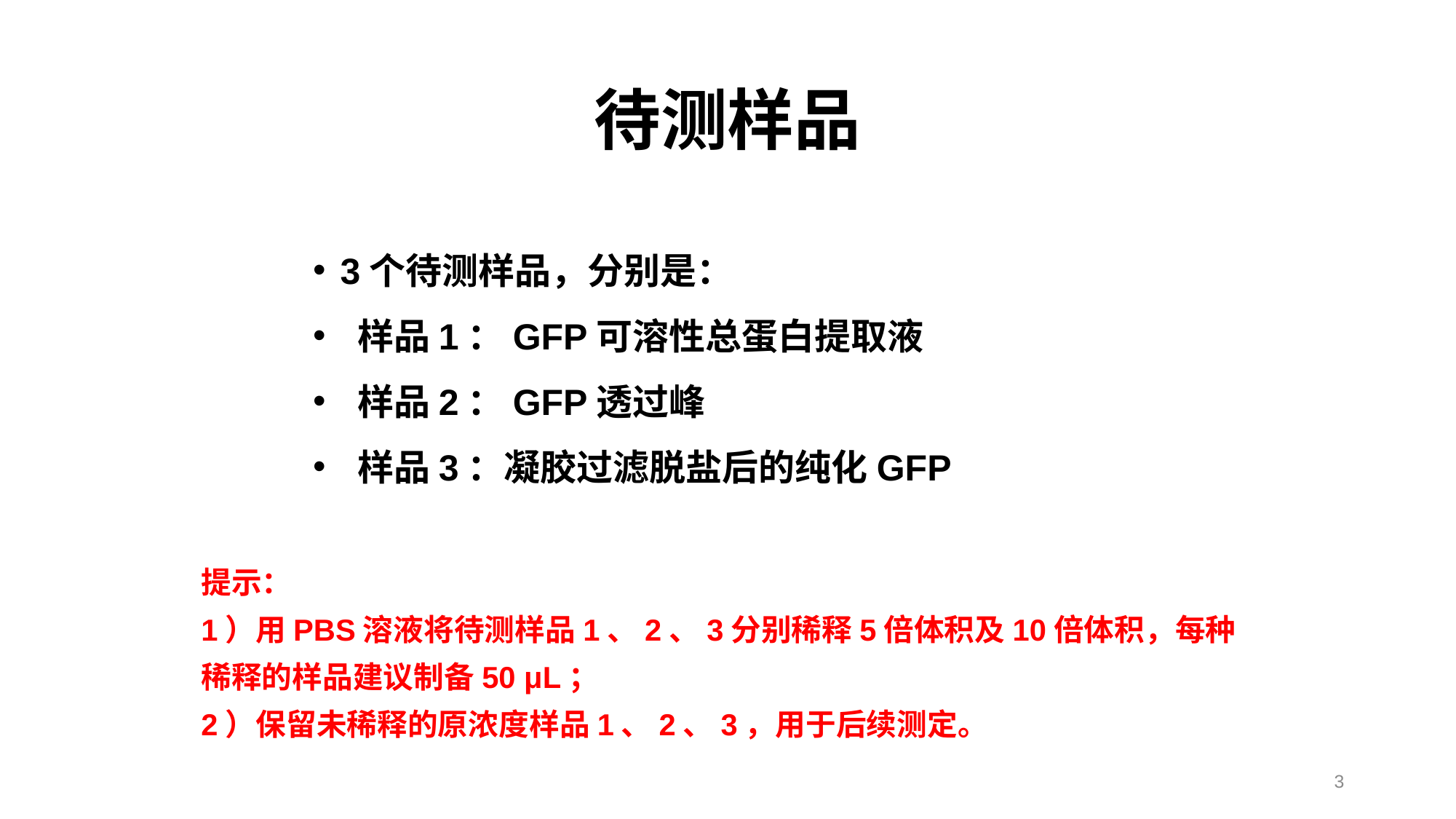

# 待测样品
3个待测样品，分别是：
 样品1：GFP可溶性总蛋白提取液
 样品2：GFP透过峰
 样品3：凝胶过滤脱盐后的纯化GFP

提示：
1）用PBS溶液将待测样品1、2、3分别稀释5倍体积及10倍体积，每种稀释的样品建议制备50 μL；
2）保留未稀释的原浓度样品1、2、3，用于后续测定。
3